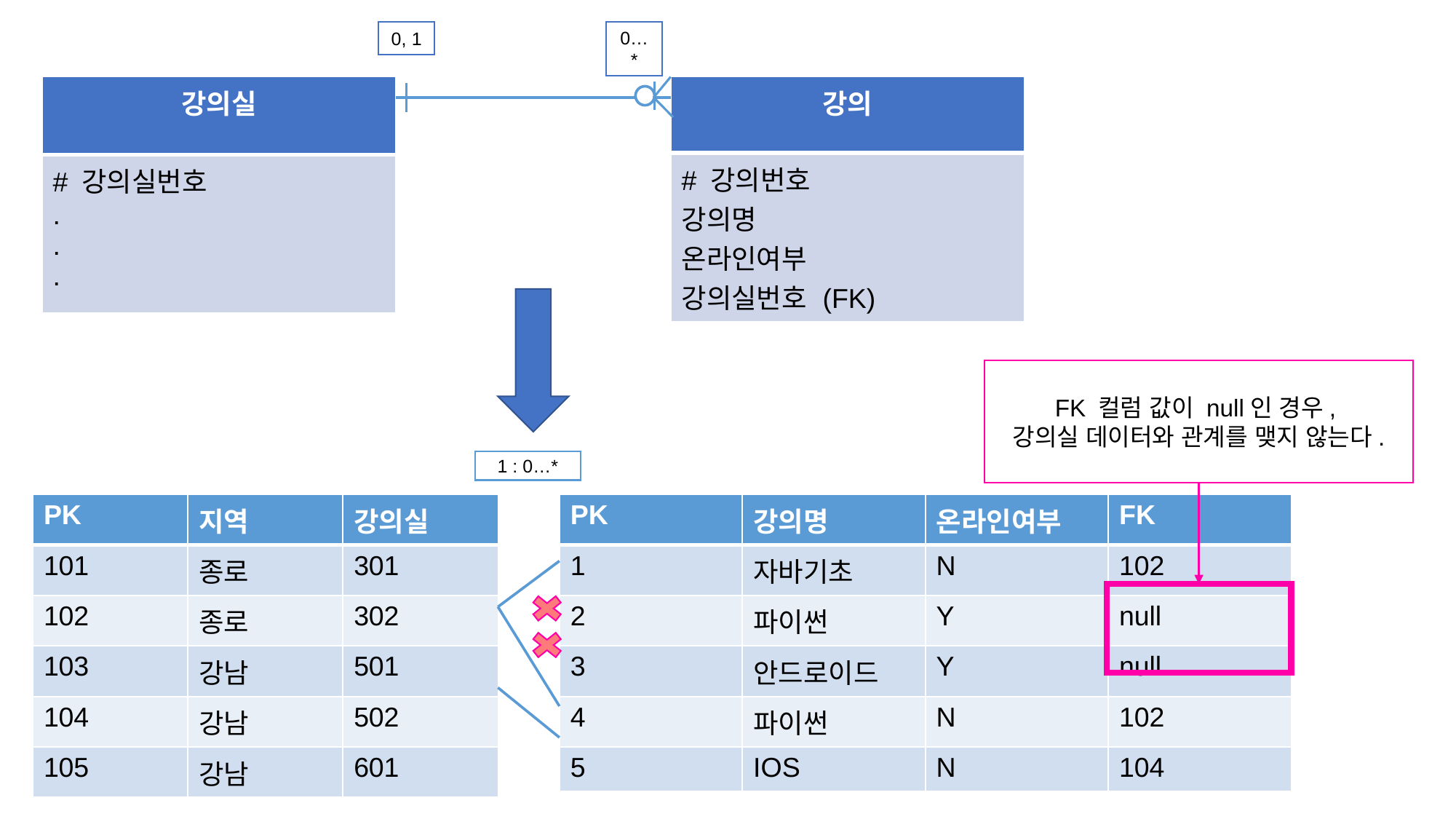

0…*
0, 1
| 강의실 |
| --- |
| # 강의실번호 . . . |
| 강의 |
| --- |
| # 강의번호 강의명 온라인여부 강의실번호 (FK) |

FK 컬럼 값이 null인 경우,
강의실 데이터와 관계를 맺지 않는다.
1 : 0…*
| PK | 지역 | 강의실 |
| --- | --- | --- |
| 101 | 종로 | 301 |
| 102 | 종로 | 302 |
| 103 | 강남 | 501 |
| 104 | 강남 | 502 |
| 105 | 강남 | 601 |
| PK | 강의명 | 온라인여부 | FK |
| --- | --- | --- | --- |
| 1 | 자바기초 | N | 102 |
| 2 | 파이썬 | Y | null |
| 3 | 안드로이드 | Y | null |
| 4 | 파이썬 | N | 102 |
| 5 | IOS | N | 104 |